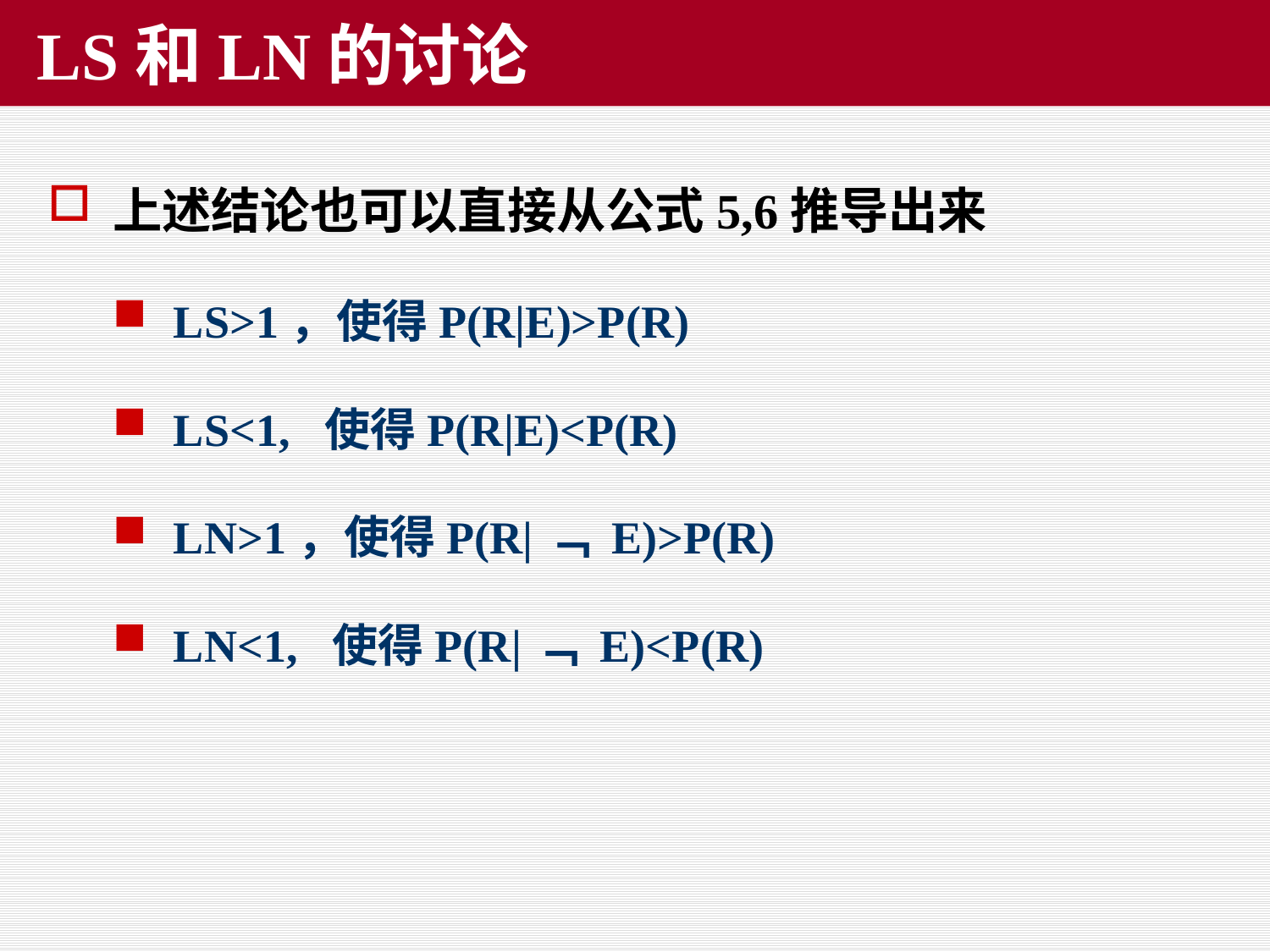

# LS和LN的讨论
上述结论也可以直接从公式5,6推导出来
LS>1，使得P(R|E)>P(R)
LS<1,  使得P(R|E)<P(R)
LN>1，使得P(R|﹁ E)>P(R)
LN<1,  使得P(R|﹁ E)<P(R)